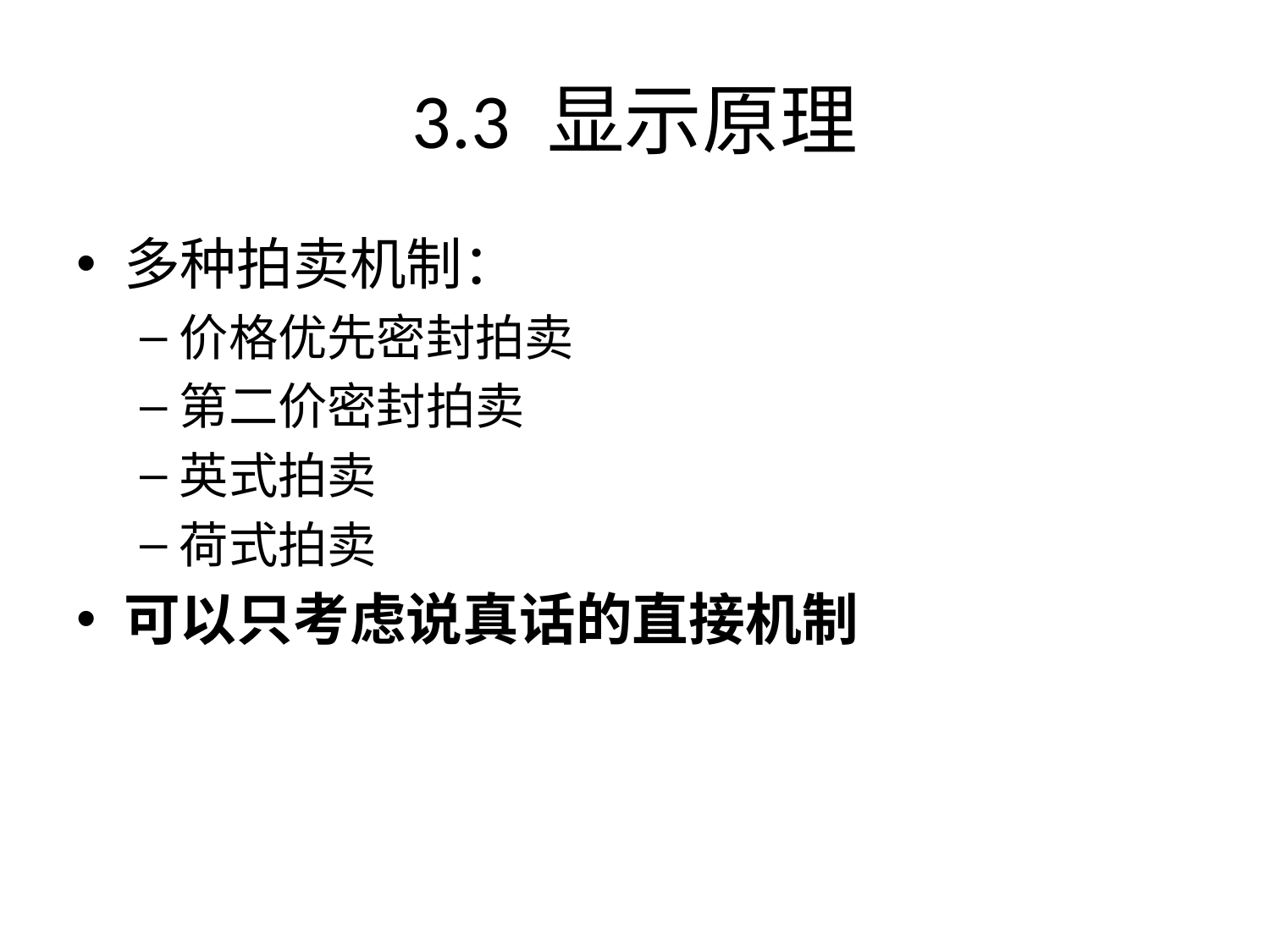

3.3 显示原理
多种拍卖机制：
价格优先密封拍卖
第二价密封拍卖
英式拍卖
荷式拍卖
可以只考虑说真话的直接机制